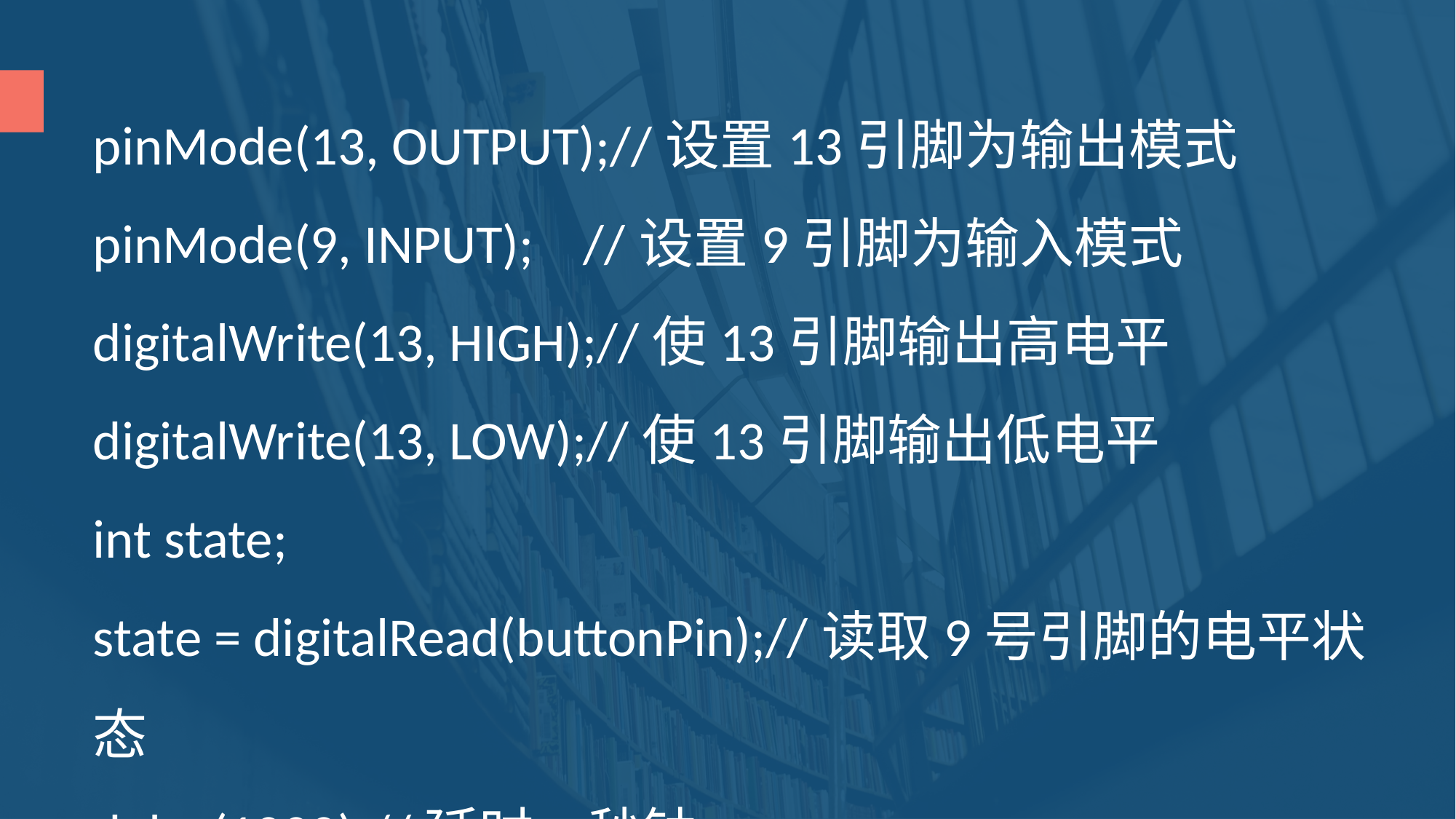

pinMode(13, OUTPUT);//设置13引脚为输出模式
pinMode(9, INPUT);    //设置9引脚为输入模式
digitalWrite(13, HIGH);//使13引脚输出高电平
digitalWrite(13, LOW);//使13引脚输出低电平
int state;
state = digitalRead(buttonPin);//读取9号引脚的电平状态
delay(1000);//延时一秒钟